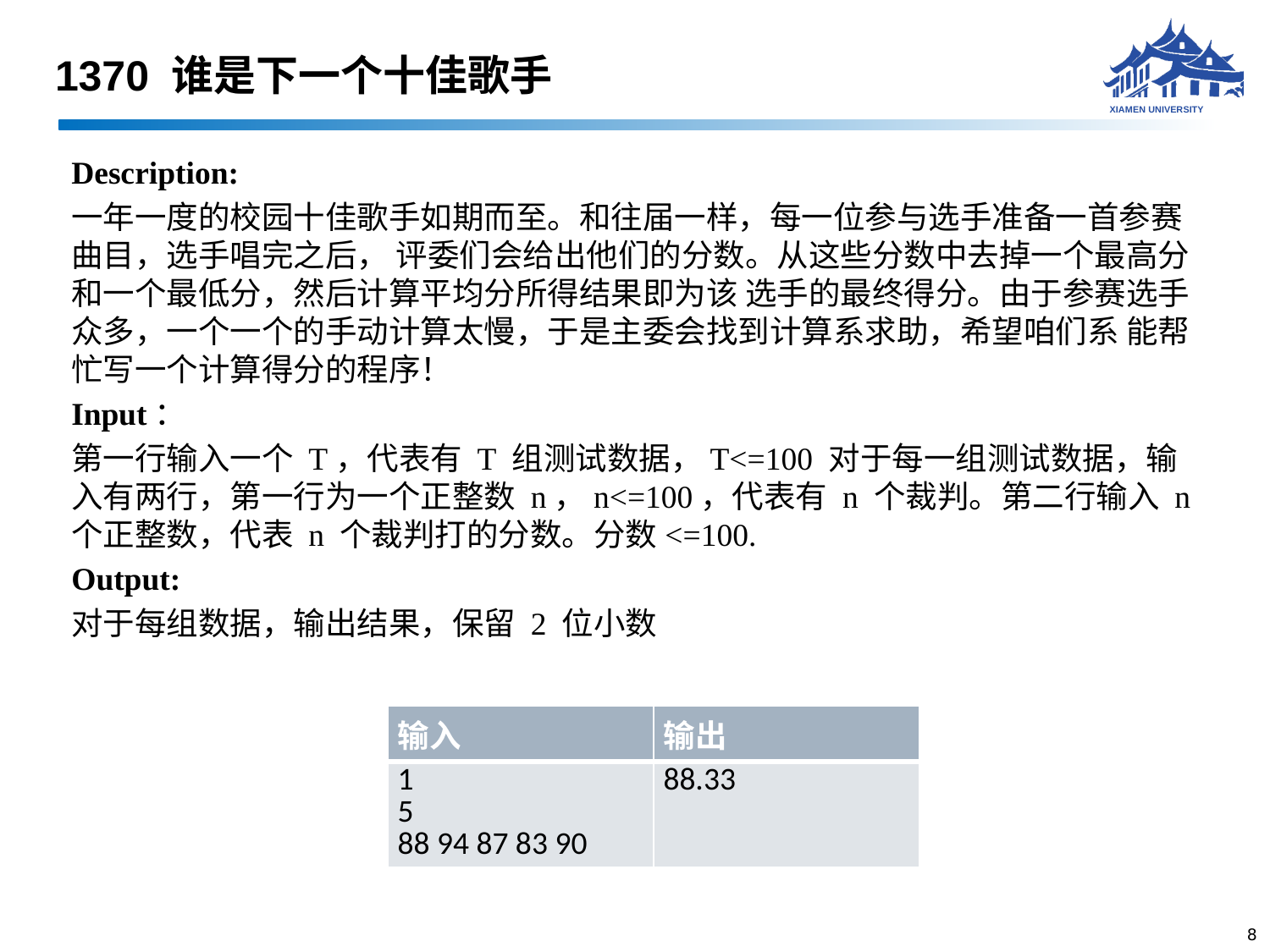

# 1370 谁是下一个十佳歌手
Description:
一年一度的校园十佳歌手如期而至。和往届一样，每一位参与选手准备一首参赛曲目，选手唱完之后， 评委们会给出他们的分数。从这些分数中去掉一个最高分和一个最低分，然后计算平均分所得结果即为该 选手的最终得分。由于参赛选手众多，一个一个的手动计算太慢，于是主委会找到计算系求助，希望咱们系 能帮忙写一个计算得分的程序！
Input：
第一行输入一个 T，代表有 T 组测试数据，T<=100 对于每一组测试数据，输入有两行，第一行为一个正整数 n，n<=100，代表有 n 个裁判。第二行输入 n 个正整数，代表 n 个裁判打的分数。分数<=100.
Output:
对于每组数据，输出结果，保留 2 位小数
| 输入 | 输出 |
| --- | --- |
| 1 5 88 94 87 83 90 | 88.33 |
8